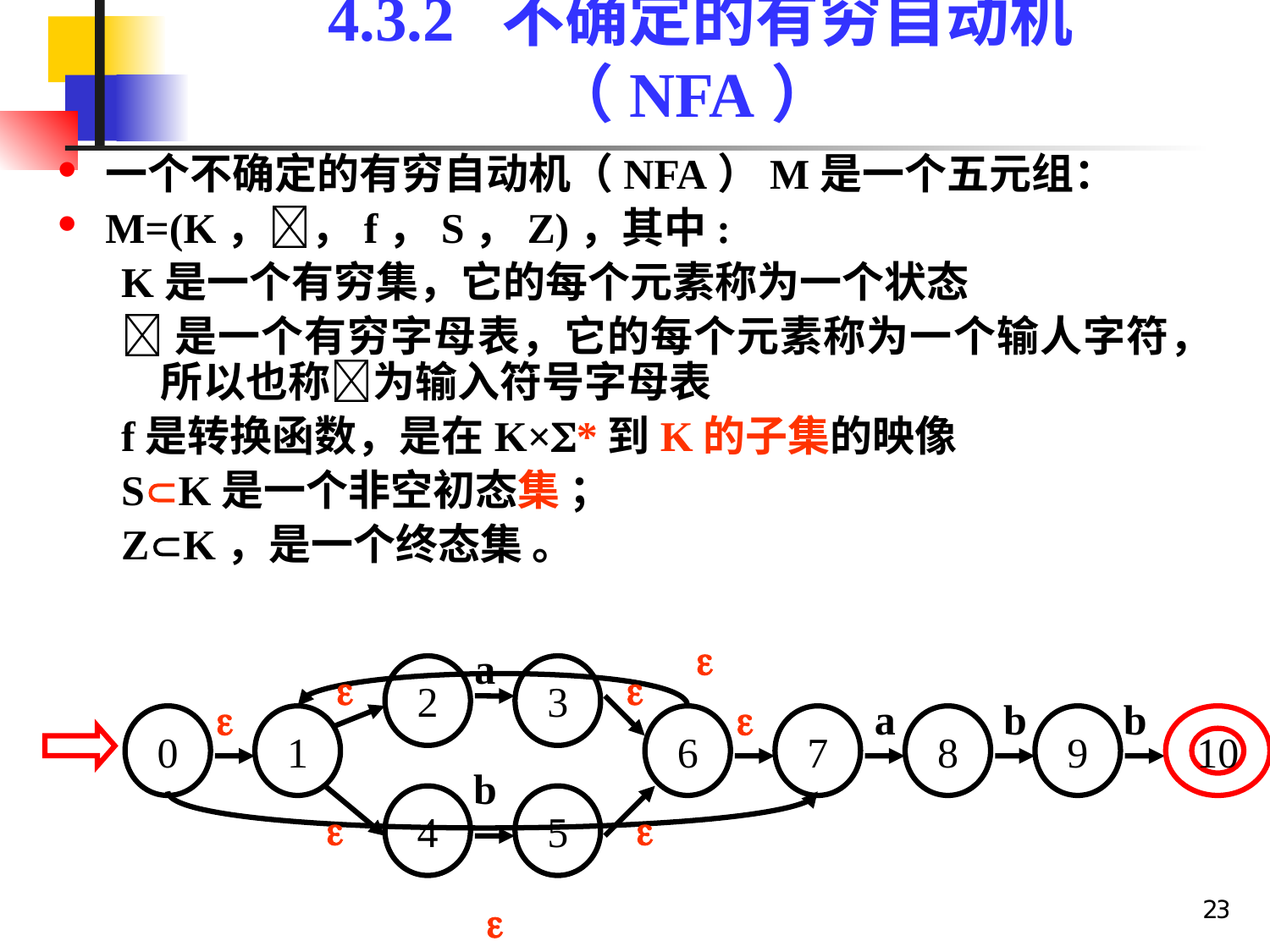

# 4.3.2  不确定的有穷自动机（NFA）
一个不确定的有穷自动机（NFA）M是一个五元组：
M=(K，Σ，f，S，Z)，其中:
K是一个有穷集，它的每个元素称为一个状态
Σ是一个有穷字母表，它的每个元素称为一个输人字符，所以也称Σ为输入符号字母表
f是转换函数，是在K×Σ*到K的子集的映像
S⊂K是一个非空初态集 ；
Z⊂K，是一个终态集 。
ε
a
ε
2
3
ε
ε
ε
a
b
b

0
1

6
7
8
9
10

b

4
5

ε
ε

23
ε